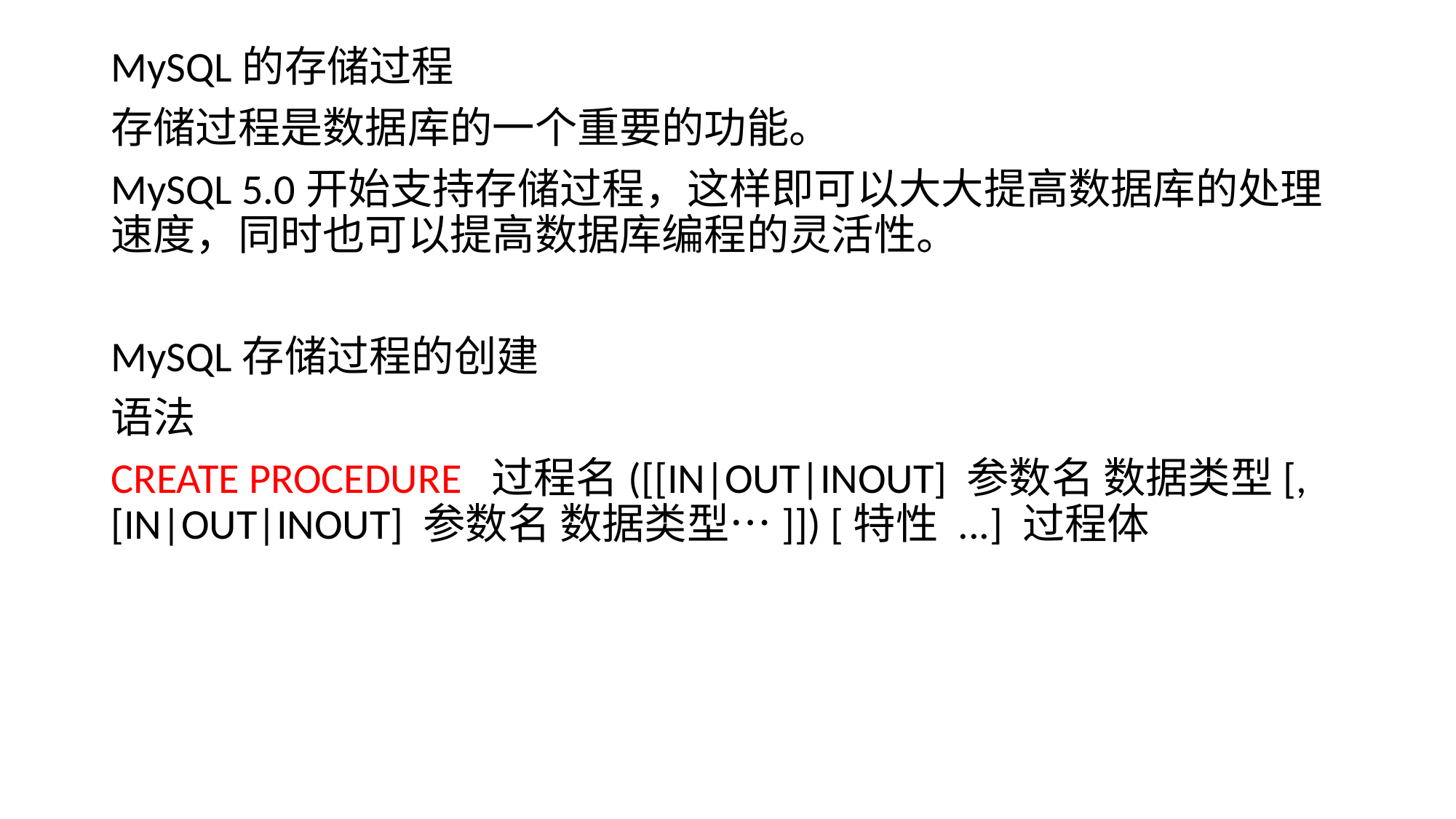

MySQL的存储过程
存储过程是数据库的一个重要的功能。
MySQL 5.0开始支持存储过程，这样即可以大大提高数据库的处理速度，同时也可以提高数据库编程的灵活性。

MySQL存储过程的创建
语法
CREATE PROCEDURE  过程名([[IN|OUT|INOUT] 参数名 数据类型[,[IN|OUT|INOUT] 参数名 数据类型…]]) [特性 ...] 过程体